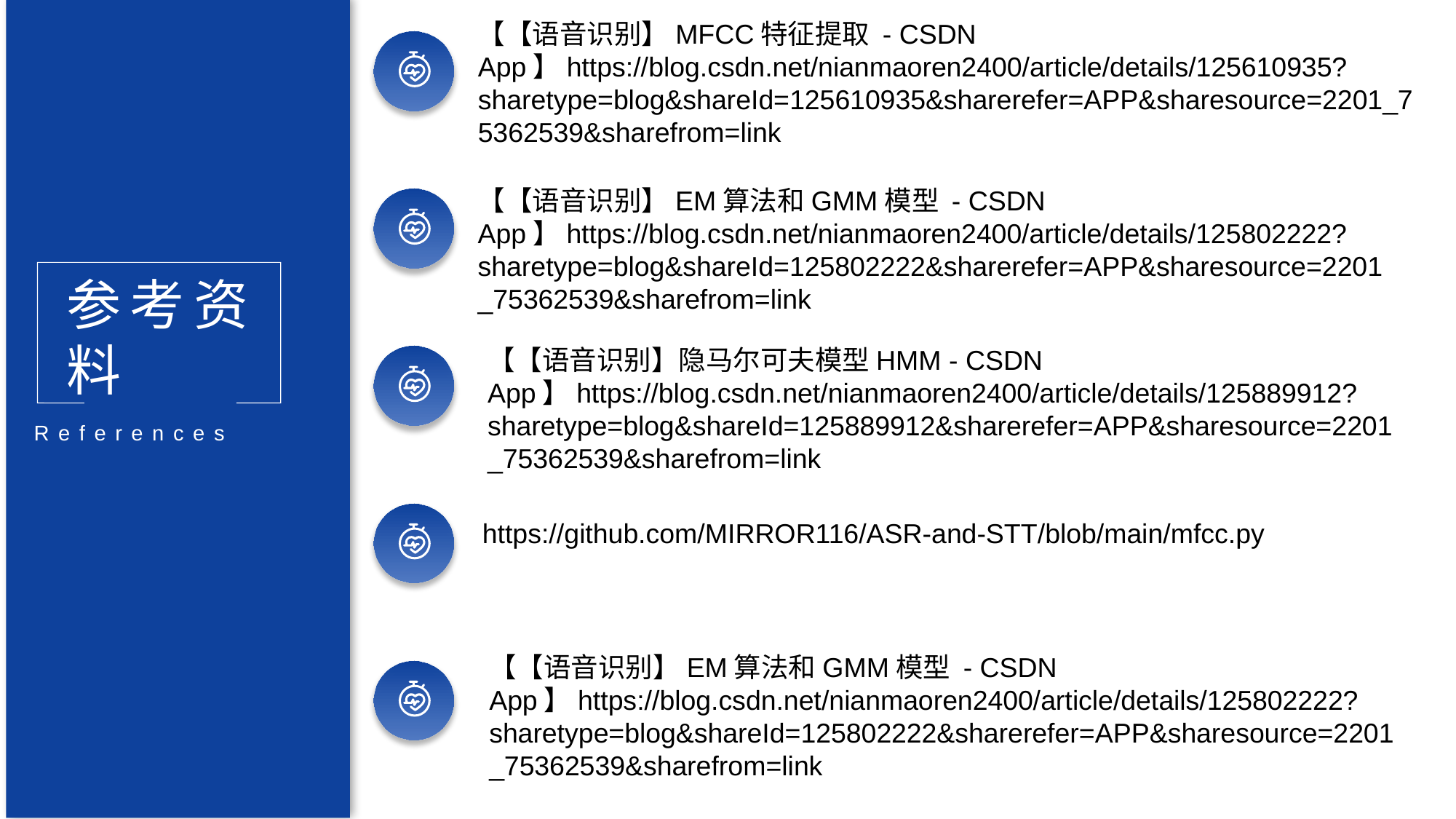

【【语音识别】MFCC特征提取 - CSDN App】https://blog.csdn.net/nianmaoren2400/article/details/125610935?sharetype=blog&shareId=125610935&sharerefer=APP&sharesource=2201_75362539&sharefrom=link

【【语音识别】EM算法和GMM模型 - CSDN App】https://blog.csdn.net/nianmaoren2400/article/details/125802222?sharetype=blog&shareId=125802222&sharerefer=APP&sharesource=2201_75362539&sharefrom=link

参考资料
References
【【语音识别】隐马尔可夫模型HMM - CSDN App】https://blog.csdn.net/nianmaoren2400/article/details/125889912?sharetype=blog&shareId=125889912&sharerefer=APP&sharesource=2201_75362539&sharefrom=link

https://github.com/MIRROR116/ASR-and-STT/blob/main/mfcc.py
【【语音识别】EM算法和GMM模型 - CSDN App】https://blog.csdn.net/nianmaoren2400/article/details/125802222?sharetype=blog&shareId=125802222&sharerefer=APP&sharesource=2201_75362539&sharefrom=link